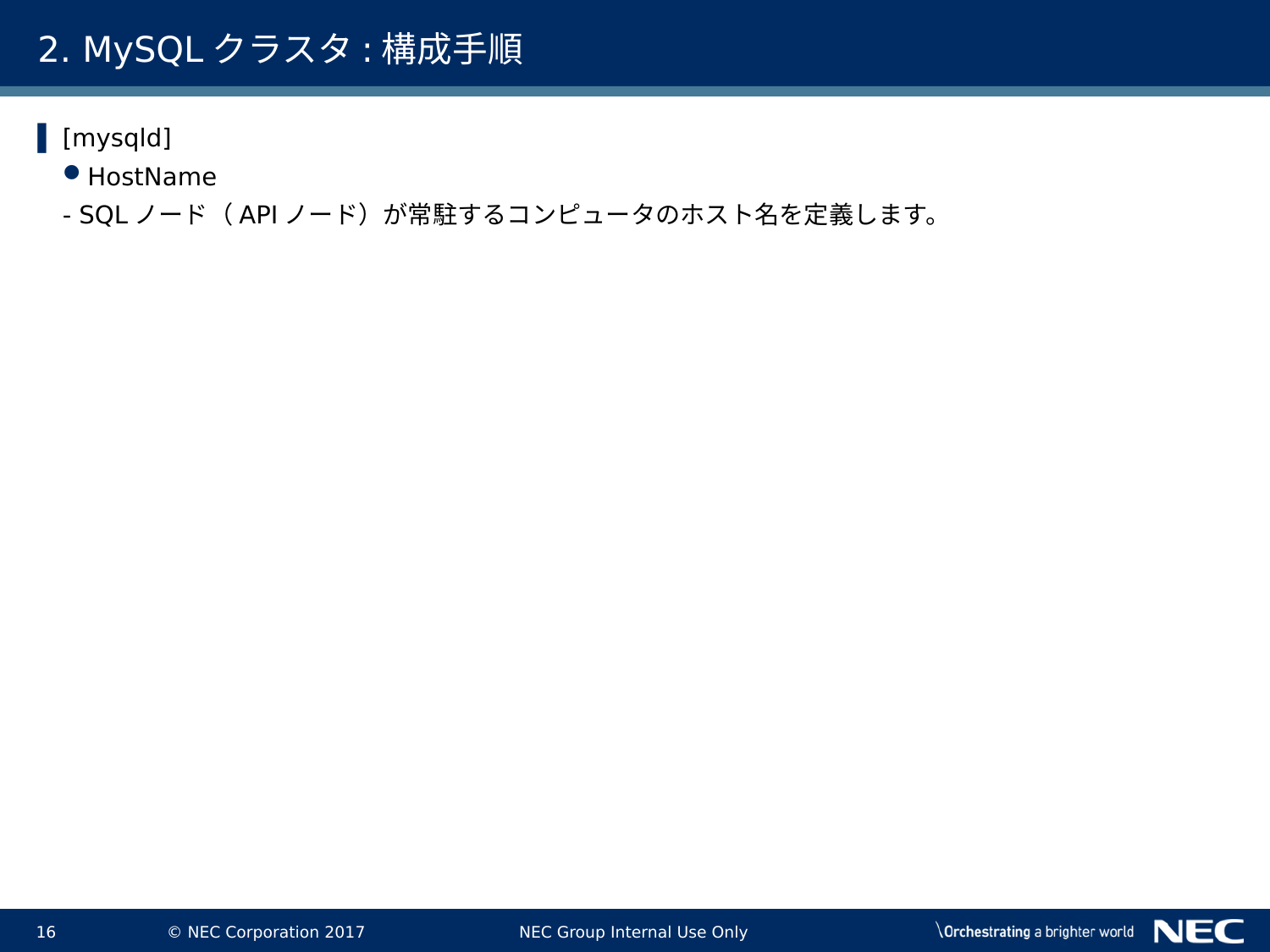

# 2. MySQLクラスタ:構成手順
[mysqld]
HostName
- SQLノード（APIノード）が常駐するコンピュータのホスト名を定義します。